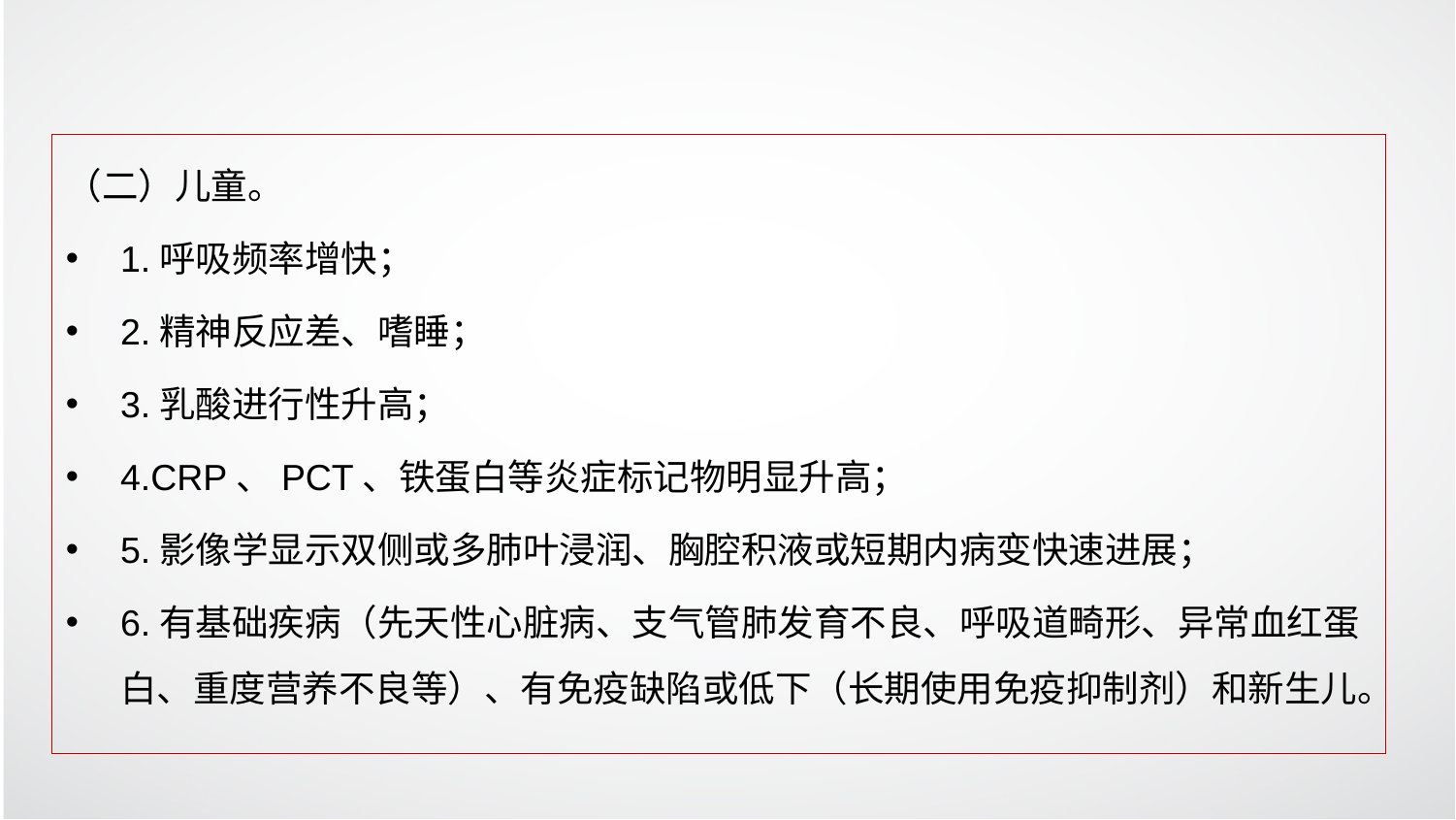

（二）儿童。
1.呼吸频率增快；
2.精神反应差、嗜睡；
3.乳酸进行性升高；
4.CRP、PCT、铁蛋白等炎症标记物明显升高；
5.影像学显示双侧或多肺叶浸润、胸腔积液或短期内病变快速进展；
6.有基础疾病（先天性心脏病、支气管肺发育不良、呼吸道畸形、异常血红蛋白、重度营养不良等）、有免疫缺陷或低下（长期使用免疫抑制剂）和新生儿。